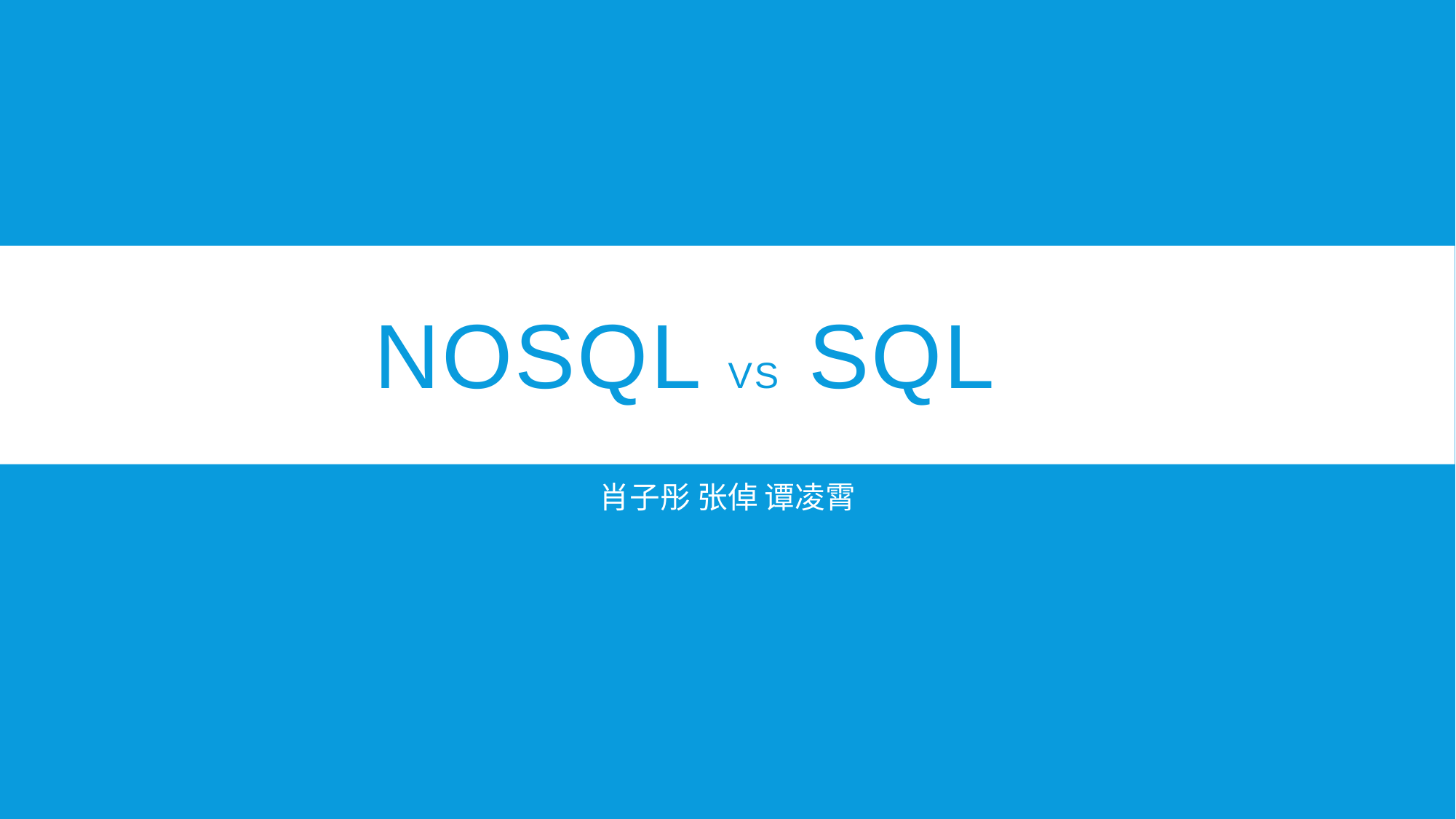

# NoSQL vs SQL
肖子彤 张倬 谭凌霄